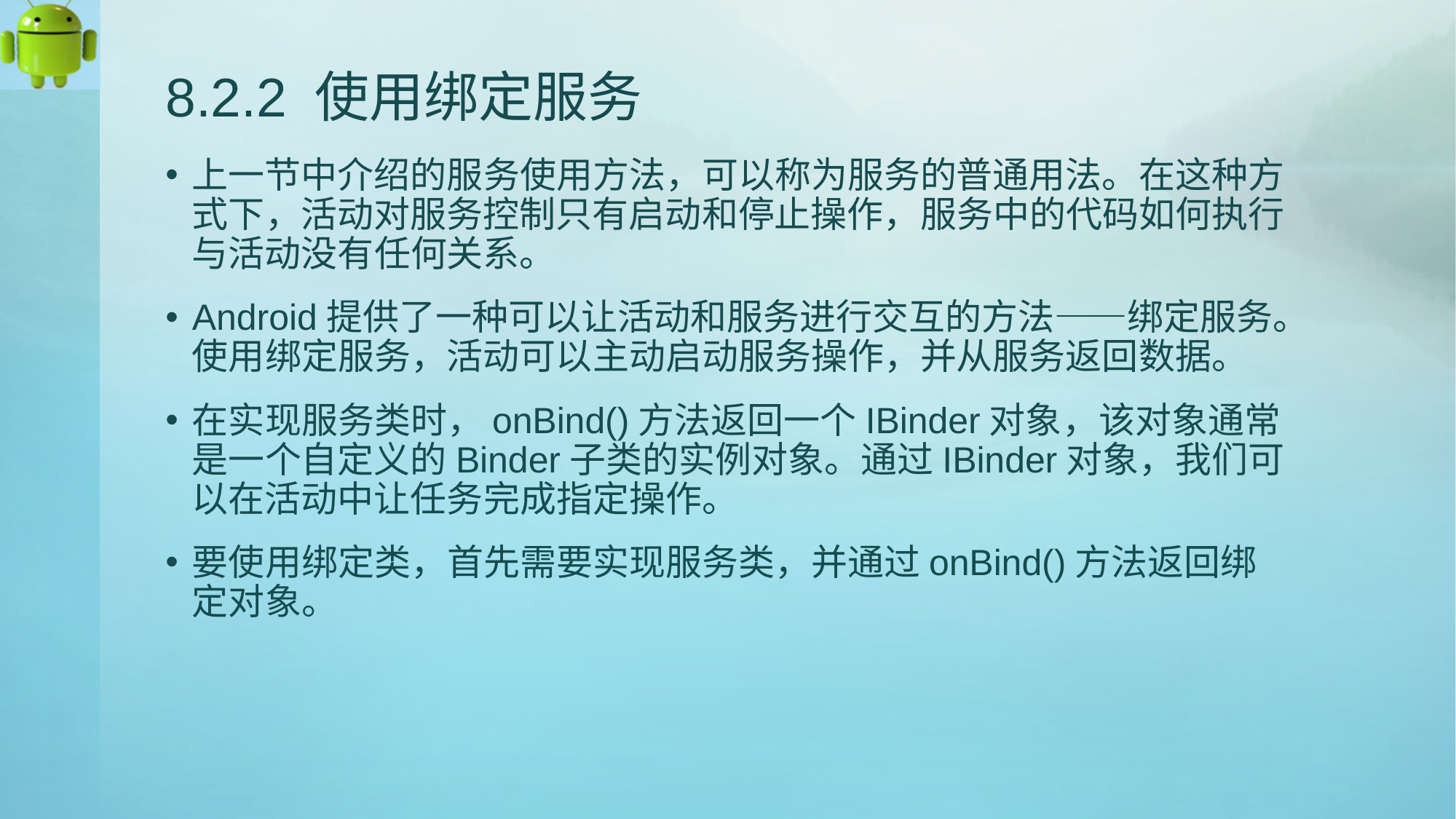

# 8.2.2 使用绑定服务
上一节中介绍的服务使用方法，可以称为服务的普通用法。在这种方式下，活动对服务控制只有启动和停止操作，服务中的代码如何执行与活动没有任何关系。
Android提供了一种可以让活动和服务进行交互的方法——绑定服务。使用绑定服务，活动可以主动启动服务操作，并从服务返回数据。
在实现服务类时，onBind()方法返回一个IBinder对象，该对象通常是一个自定义的Binder子类的实例对象。通过IBinder对象，我们可以在活动中让任务完成指定操作。
要使用绑定类，首先需要实现服务类，并通过onBind()方法返回绑定对象。